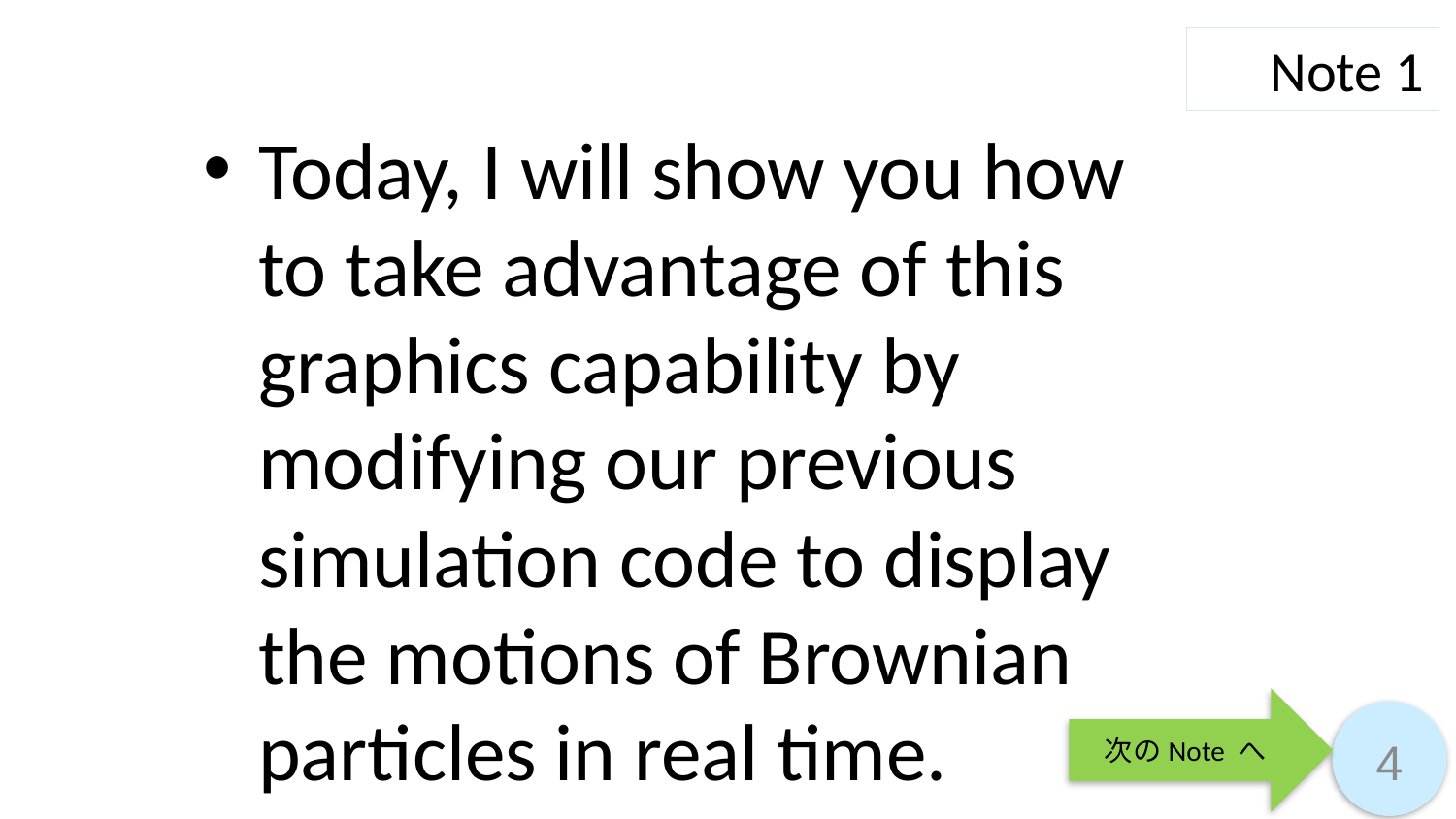

Note 1
Today, I will show you how to take advantage of this graphics capability by modifying our previous simulation code to display the motions of Brownian particles in real time.
次のNote へ
4